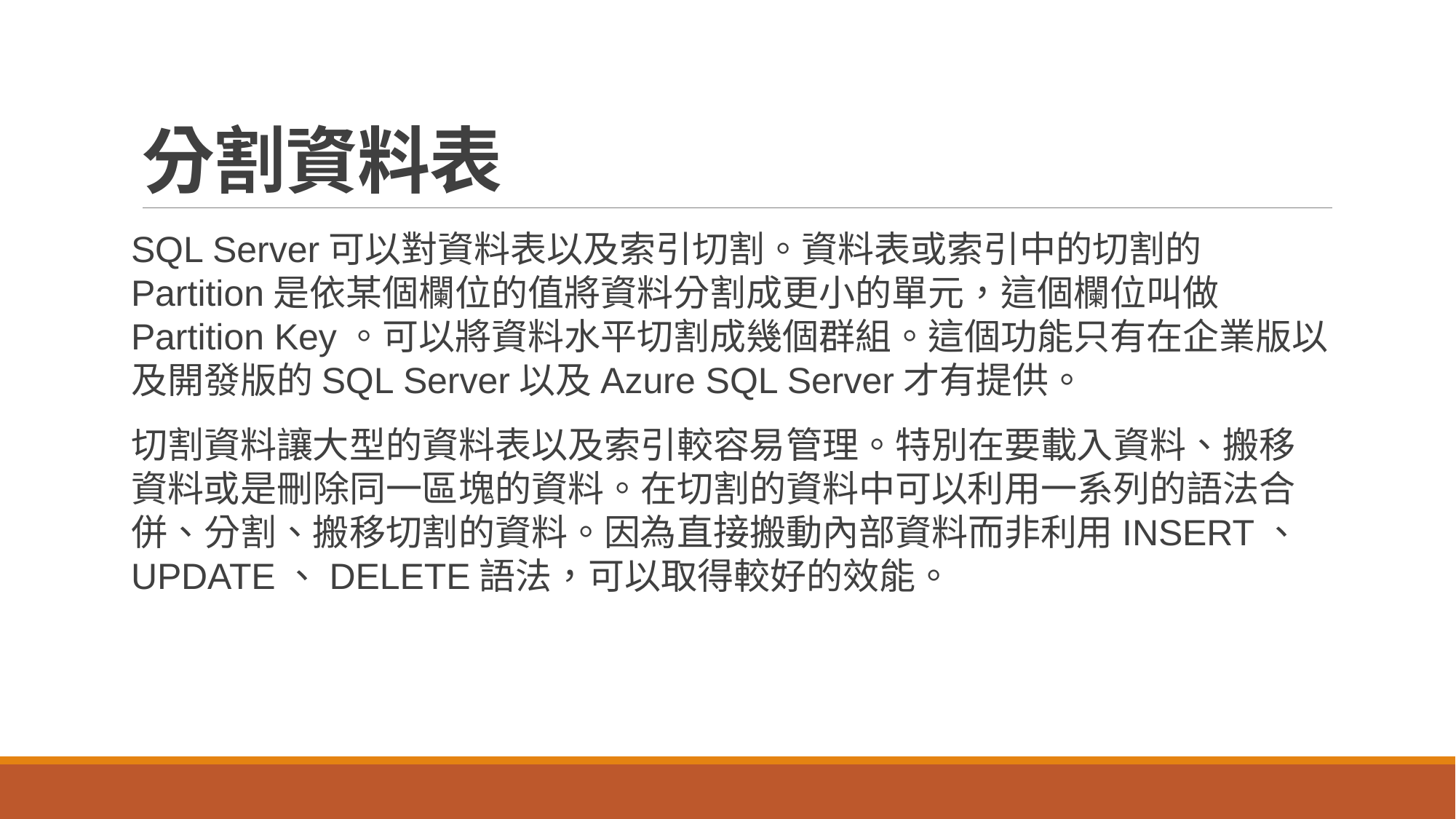

# 分割資料表
SQL Server可以對資料表以及索引切割。資料表或索引中的切割的Partition是依某個欄位的值將資料分割成更小的單元，這個欄位叫做Partition Key。可以將資料水平切割成幾個群組。這個功能只有在企業版以及開發版的SQL Server以及Azure SQL Server才有提供。
切割資料讓大型的資料表以及索引較容易管理。特別在要載入資料、搬移資料或是刪除同一區塊的資料。在切割的資料中可以利用一系列的語法合併、分割、搬移切割的資料。因為直接搬動內部資料而非利用INSERT、UPDATE、DELETE語法，可以取得較好的效能。